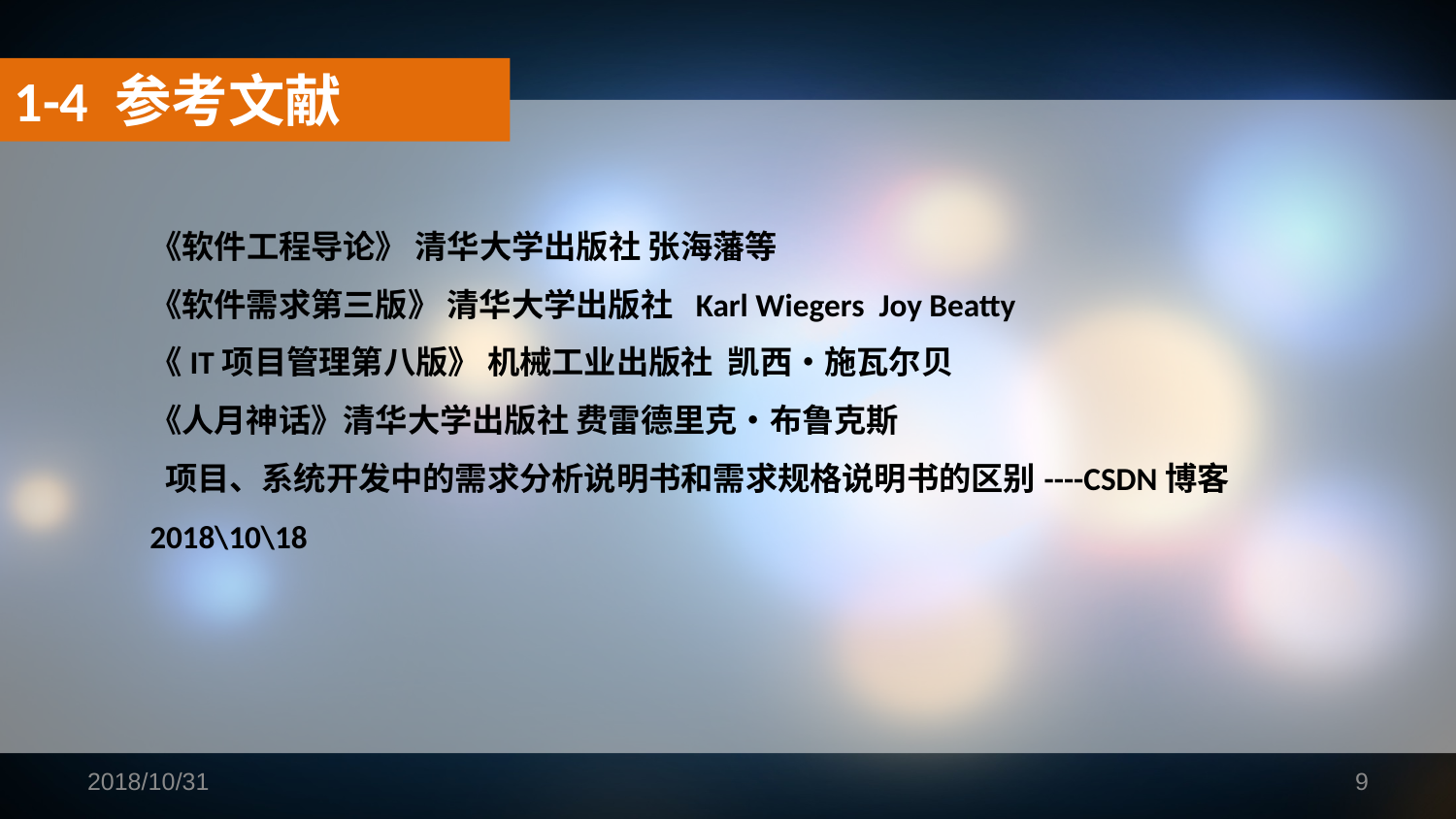

1-4 参考文献

《软件工程导论》 清华大学出版社 张海藩等
《软件需求第三版》 清华大学出版社  Karl Wiegers  Joy Beatty
《IT项目管理第八版》 机械工业出版社  凯西•施瓦尔贝
《人月神话》清华大学出版社 费雷德里克•布鲁克斯
 项目、系统开发中的需求分析说明书和需求规格说明书的区别----CSDN博客 2018\10\18
2018/10/31
9